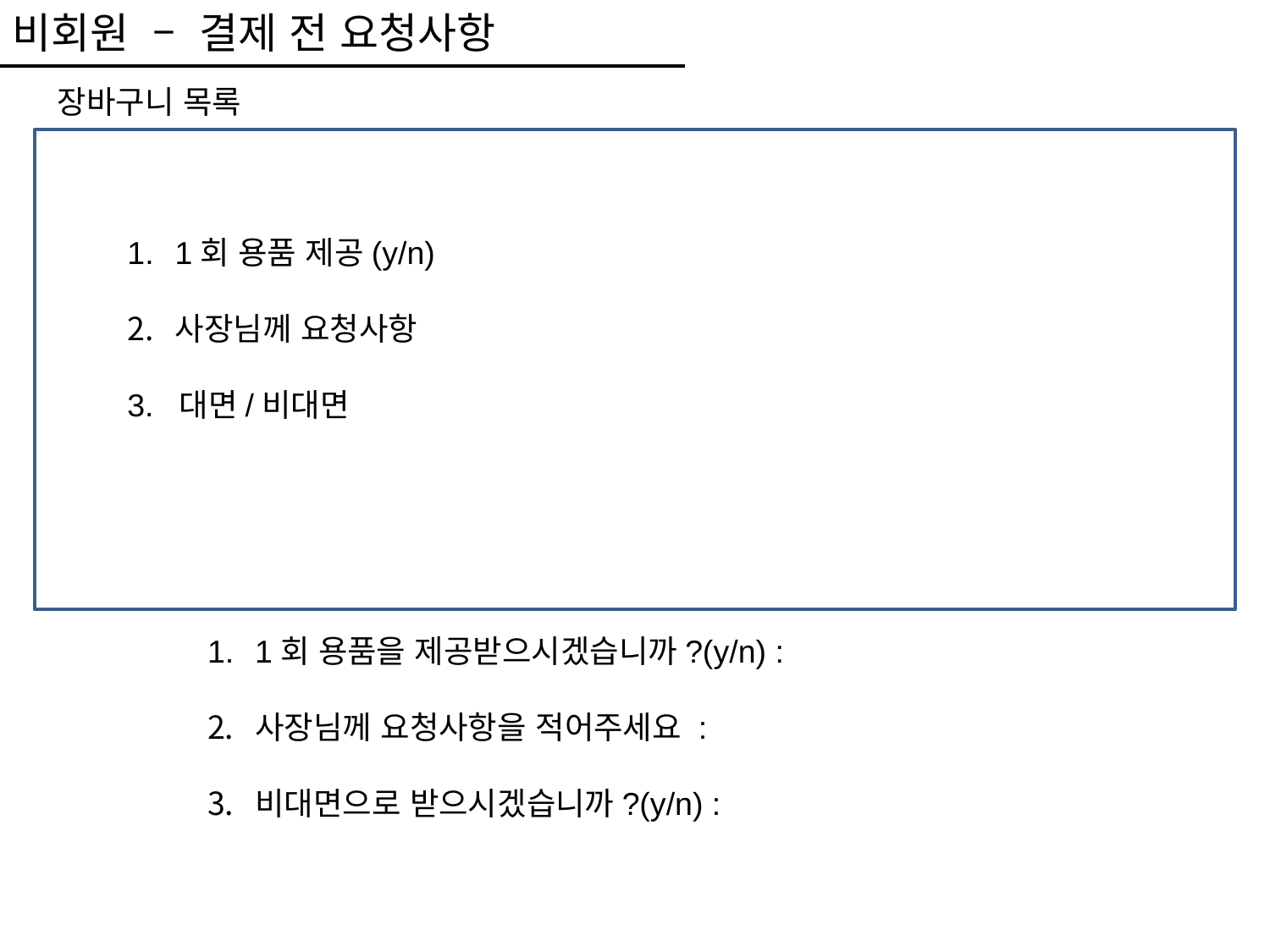

비회원  –  결제 전 요청사항
장바구니 목록

1회 용품 제공(y/n)

사장님께 요청사항

3.  대면/비대면
1회 용품을 제공받으시겠습니까?(y/n) :

사장님께 요청사항을 적어주세요 :

비대면으로 받으시겠습니까?(y/n) :